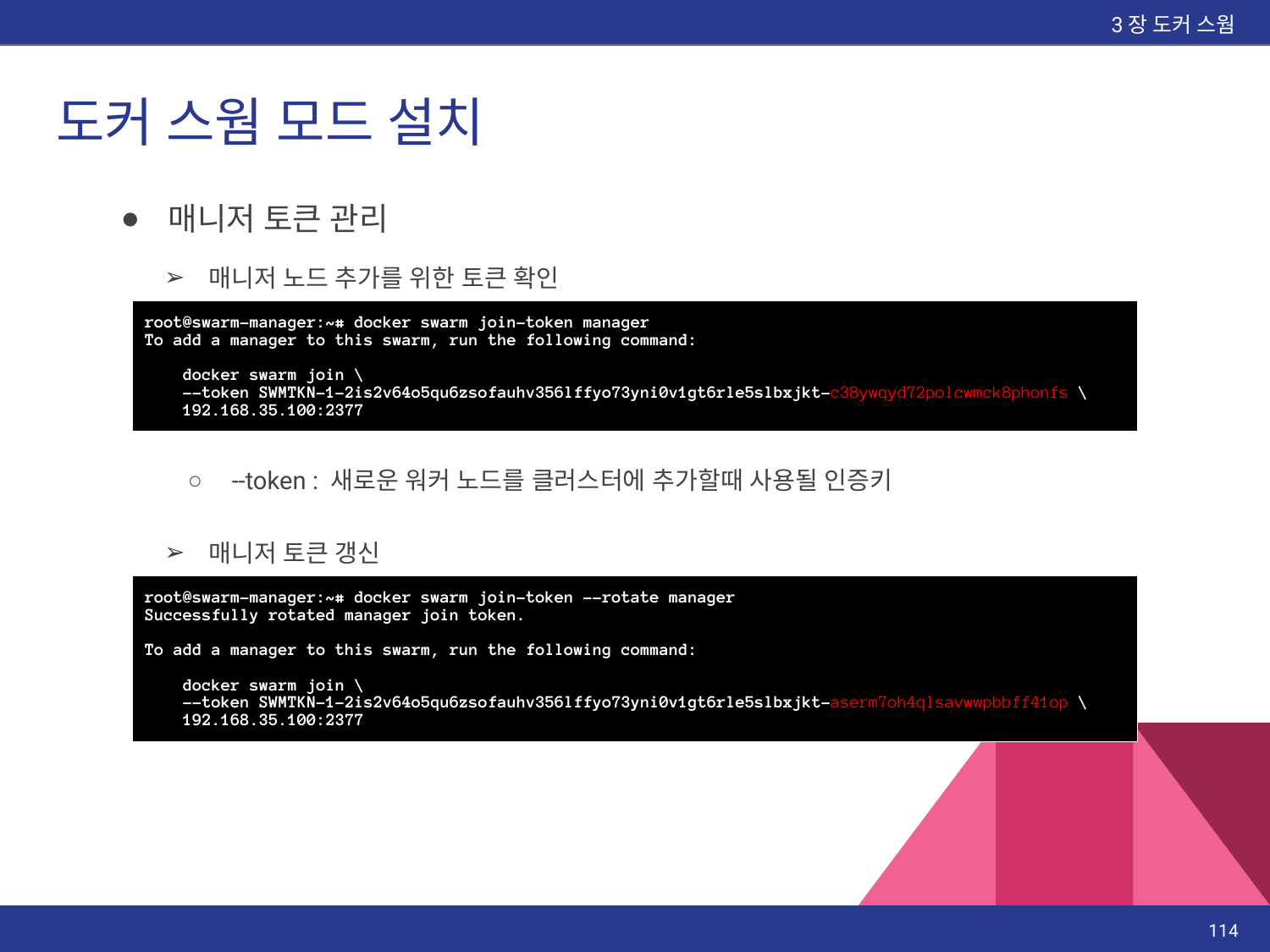

3장 도커 스웜

# 도커 스웜 모드 설치
매니저 토큰 관리

매니저 노드 추가를 위한 토큰 확인

| root@swarm-manager:~# docker swarm join-token manager To add a manager to this swarm, run the following command: docker swarm join \ --token SWMTKN-1-2is2v64o5qu6zsofauhv356lffyo73yni0v1gt6rle5slbxjkt-c38ywqyd72polcwmck8phonfs \ 192.168.35.100:2377 |
| --- |
--token : 새로운 워커 노드를 클러스터에 추가할때 사용될 인증키
매니저 토큰 갱신

| root@swarm-manager:~# docker swarm join-token --rotate manager Successfully rotated manager join token. To add a manager to this swarm, run the following command: docker swarm join \ --token SWMTKN-1-2is2v64o5qu6zsofauhv356lffyo73yni0v1gt6rle5slbxjkt-aserm7oh4qlsavwwpbbff41op \ 192.168.35.100:2377 |
| --- |
114